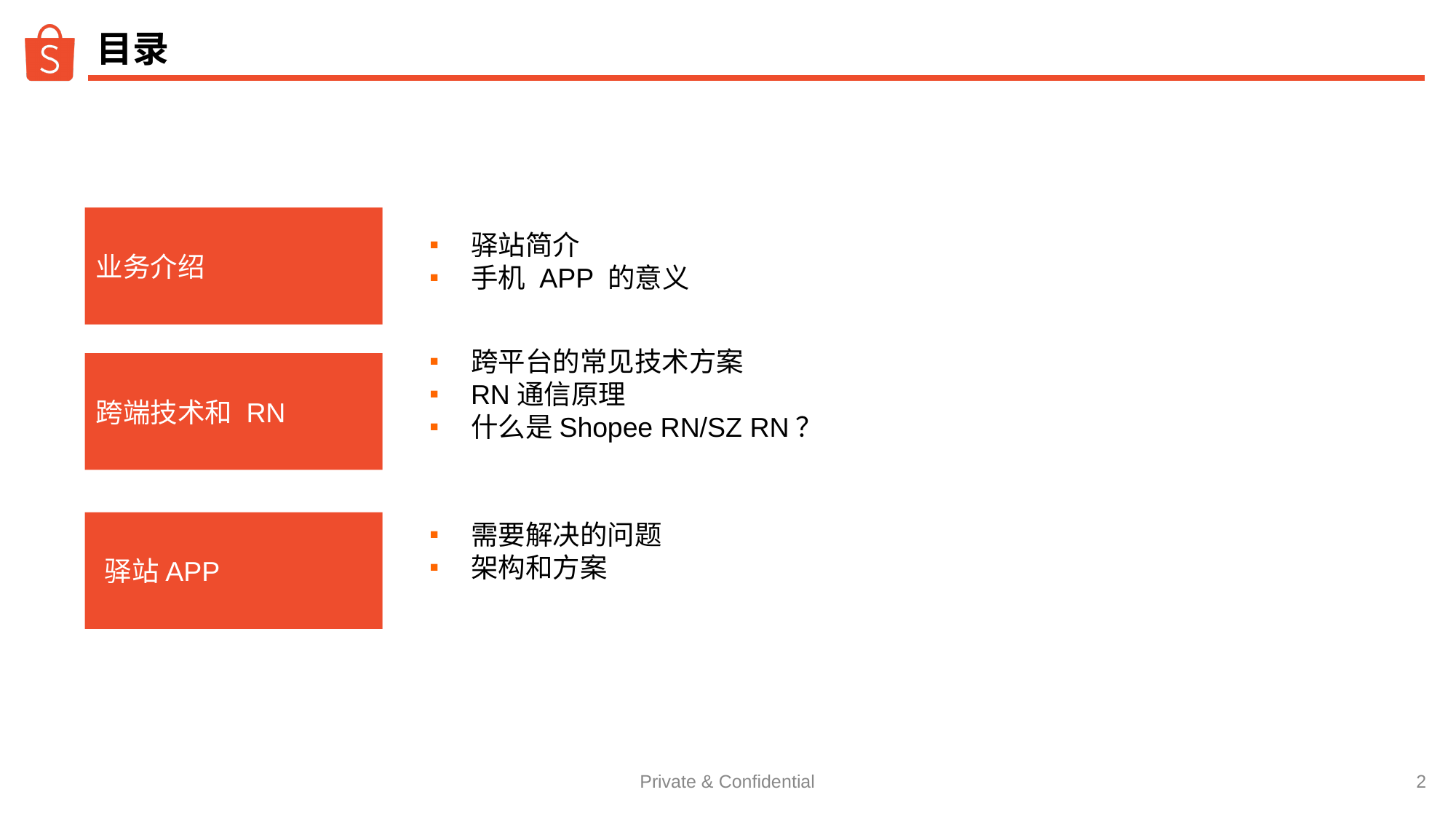

# 目录

业务介绍
驿站简介
手机 APP 的意义
跨平台的常见技术方案
RN通信原理
什么是Shopee RN/SZ RN？

跨端技术和 RN
 驿站APP
需要解决的问题
架构和方案
Private & Confidential
2